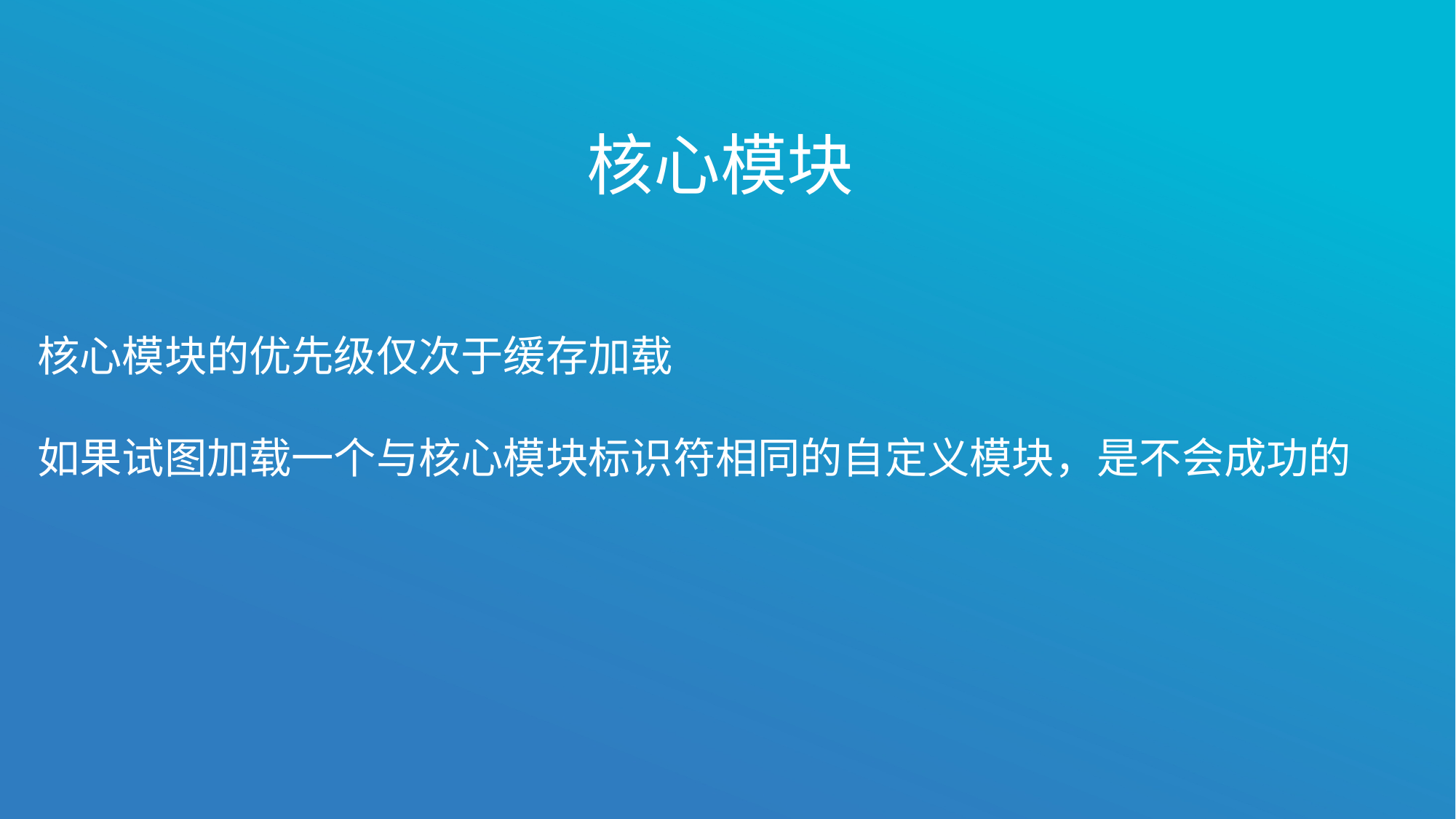

# 核心模块
核心模块的优先级仅次于缓存加载

如果试图加载一个与核心模块标识符相同的自定义模块，是不会成功的